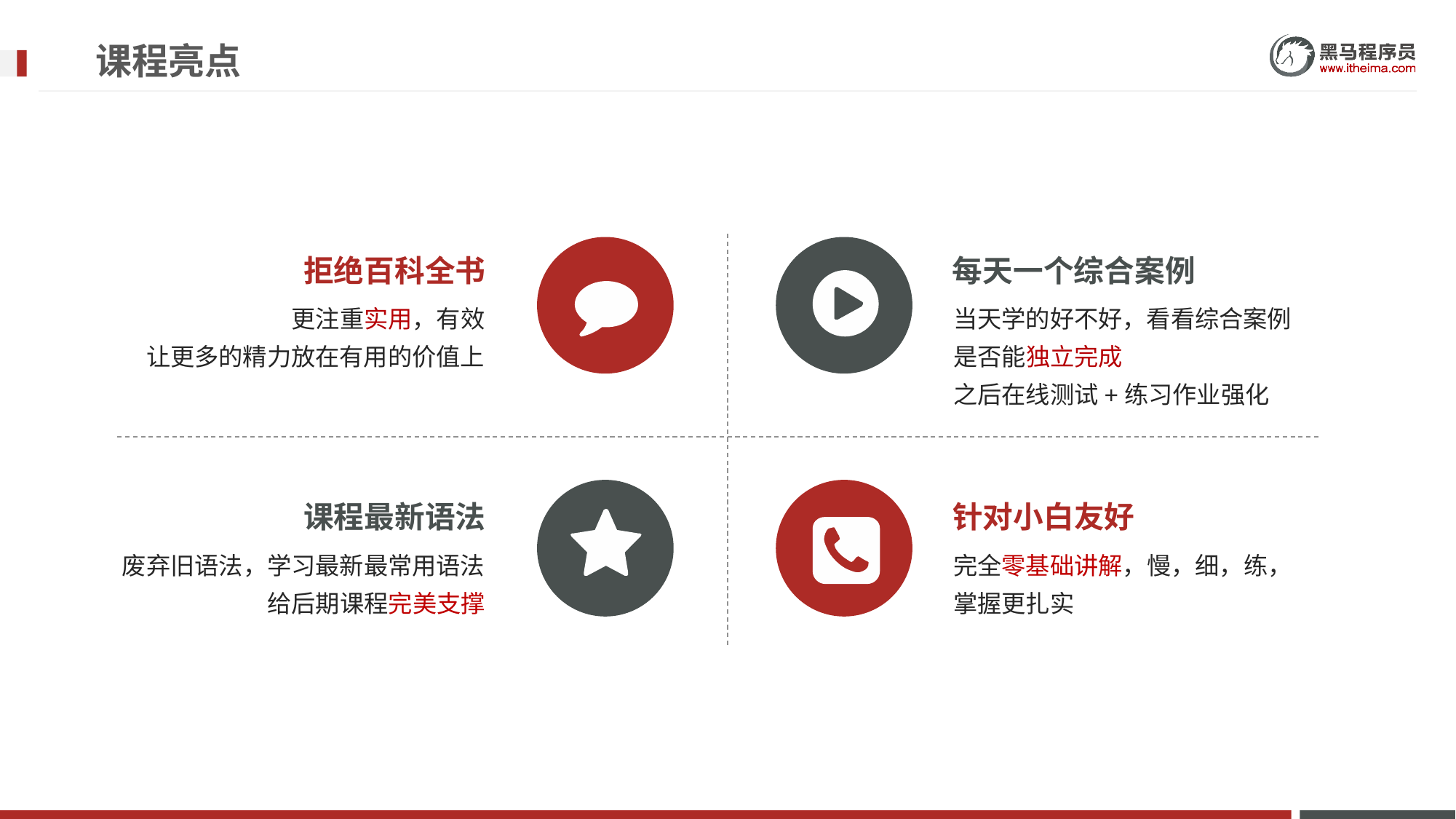

# 课程亮点
拒绝百科全书
每天一个综合案例

更注重实用，有效
让更多的精力放在有用的价值上
当天学的好不好，看看综合案例是否能独立完成
之后在线测试+练习作业强化
课程最新语法

针对小白友好

废弃旧语法，学习最新最常用语法
给后期课程完美支撑
完全零基础讲解，慢，细，练，掌握更扎实